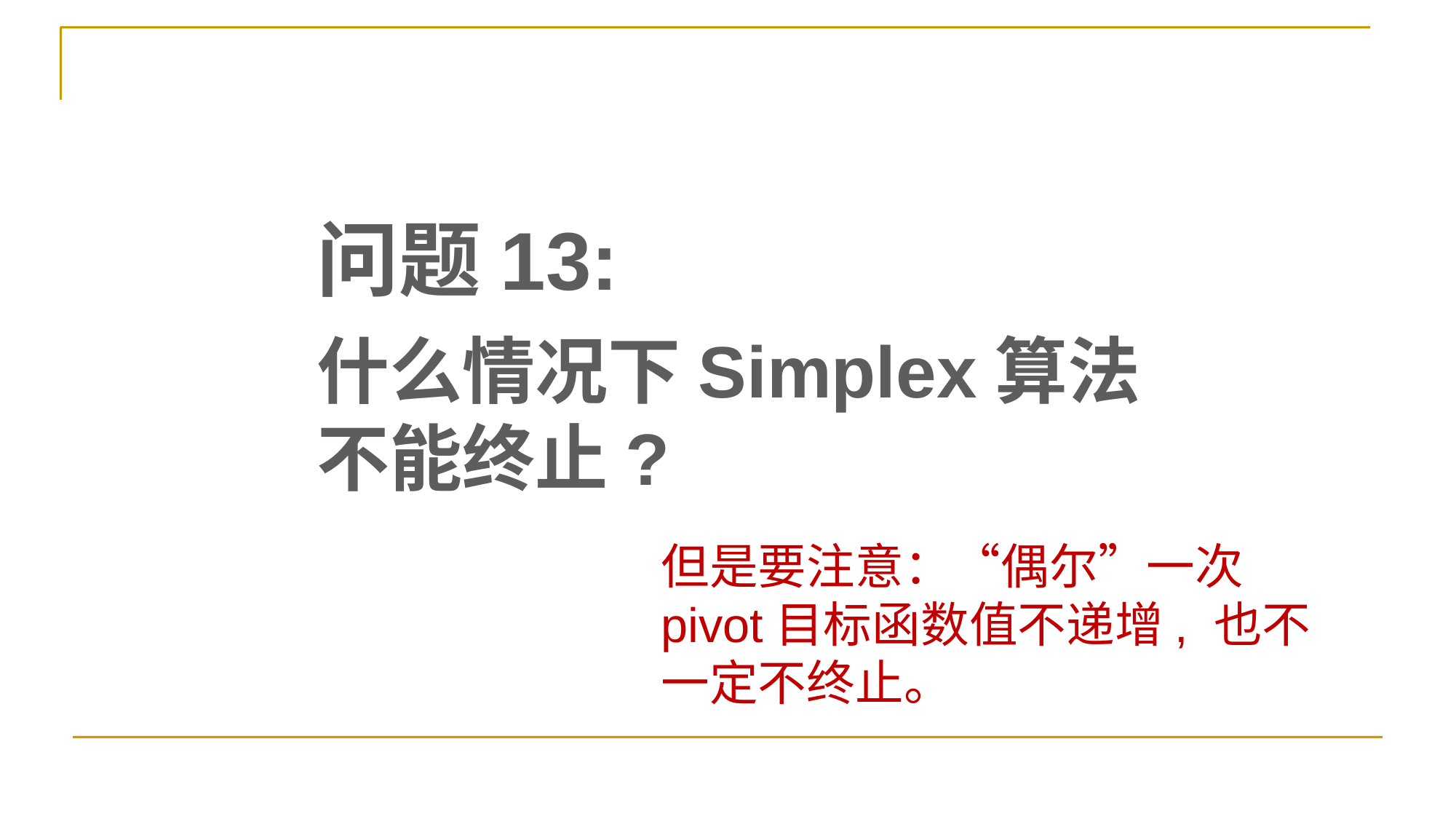

问题13:
什么情况下Simplex算法不能终止?
但是要注意：“偶尔”一次pivot目标函数值不递增, 也不一定不终止。